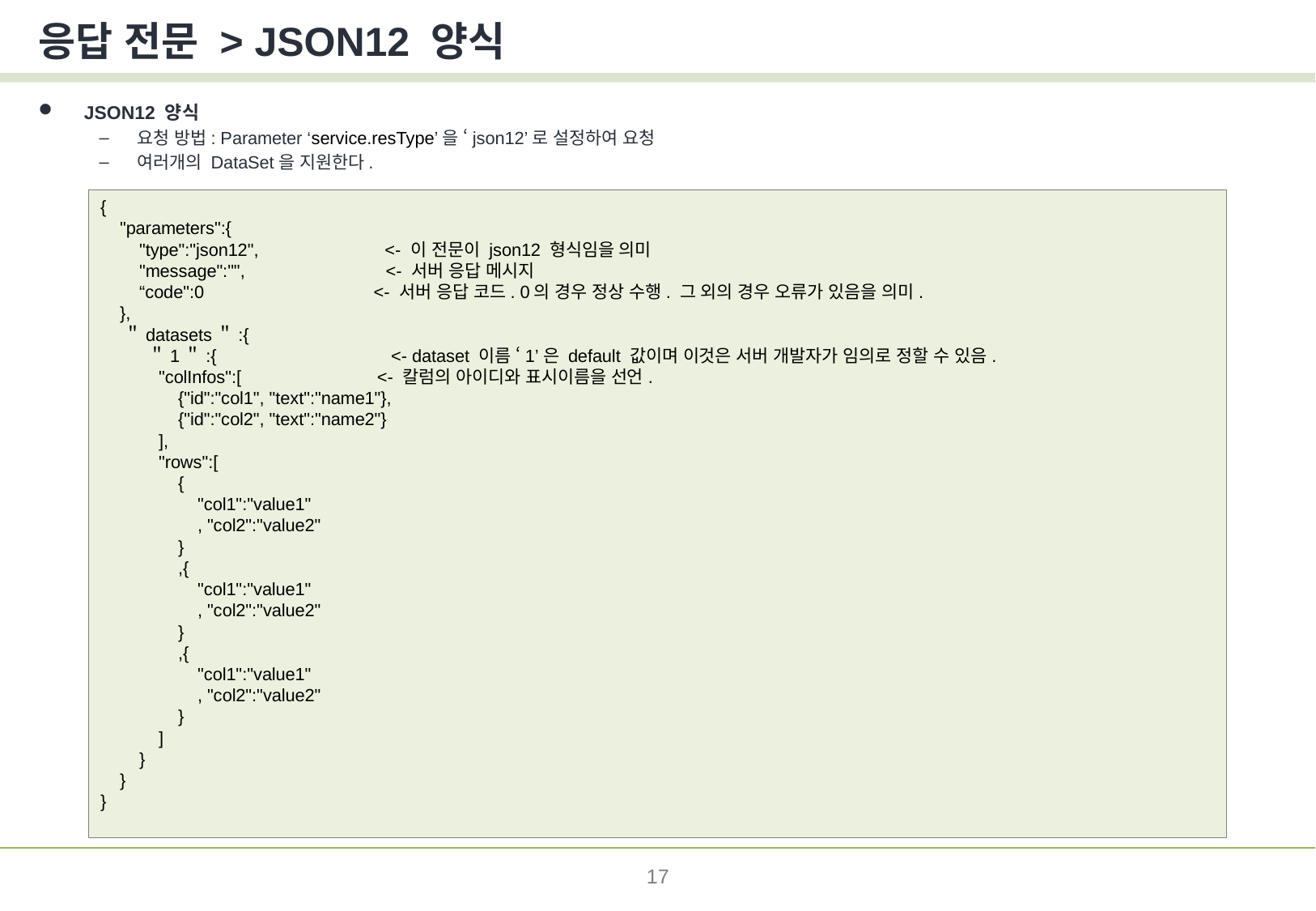

# 응답 전문 > JSON12 양식
JSON12 양식
요청 방법: Parameter ‘service.resType’을 ‘json12’로 설정하여 요청
여러개의 DataSet을 지원한다.

{
    "parameters":{
        "type":"json12",                          <- 이 전문이 json12 형식임을 의미
        "message":"",                             <- 서버 응답 메시지
        “code":0                                   <- 서버 응답 코드. 0의 경우 정상 수행. 그 외의 경우 오류가 있음을 의미.
    },
    ＂datasets＂:{
         ＂1＂:{                                    <- dataset 이름 ‘1’은 default 값이며 이것은 서버 개발자가 임의로 정할 수 있음.
            "colInfos":[                            <- 칼럼의 아이디와 표시이름을 선언.
                {"id":"col1", "text":"name1"},
                {"id":"col2", "text":"name2"}
            ],
            "rows":[
                {
                    "col1":"value1"
                    , "col2":"value2"
                }
                ,{
                    "col1":"value1"
                    , "col2":"value2"
                }
                ,{
                    "col1":"value1"
                    , "col2":"value2"
                }
            ]
        }
    }
}
17